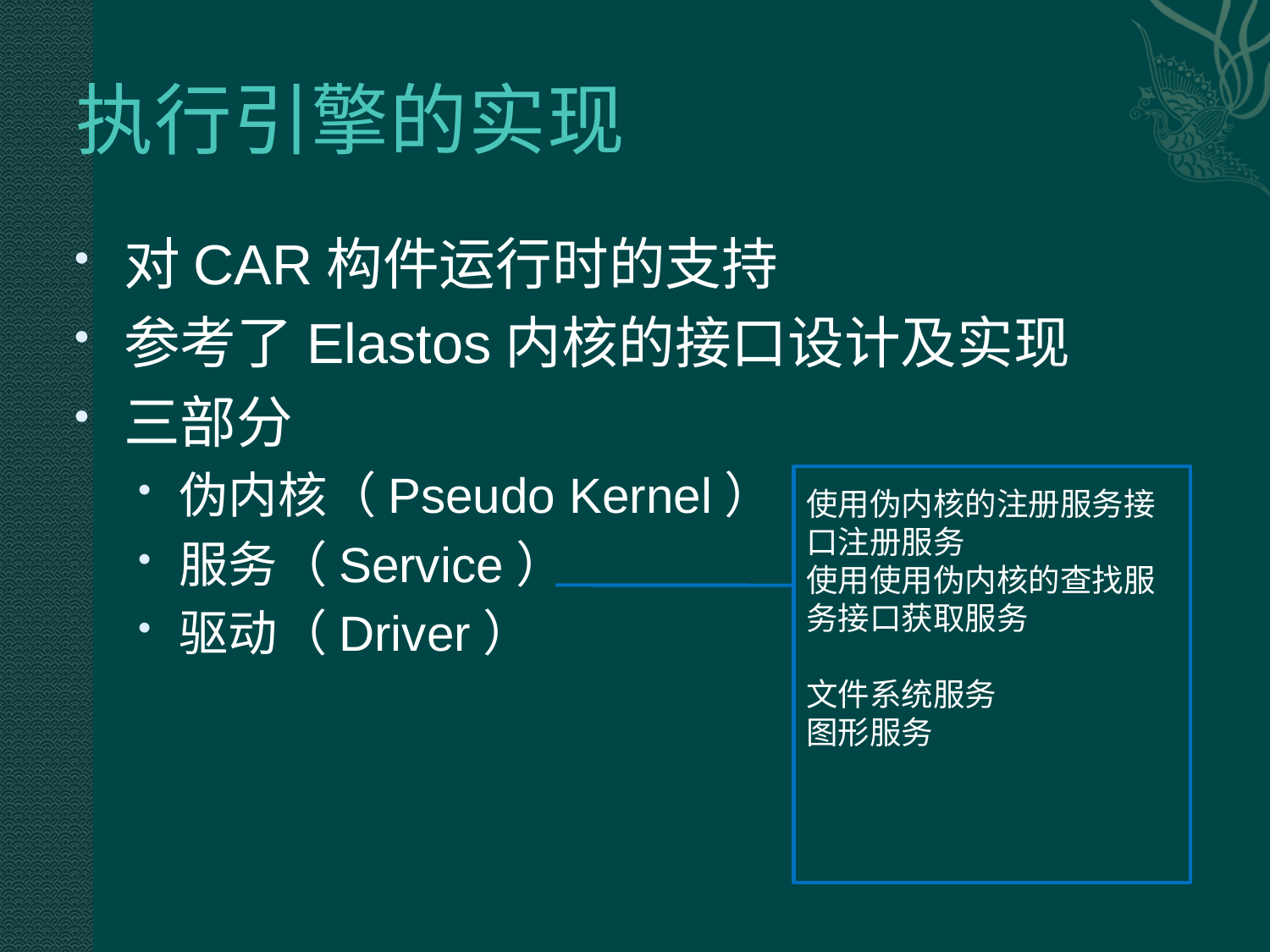

# 执行引擎的实现
对CAR构件运行时的支持
参考了Elastos内核的接口设计及实现
三部分
伪内核（Pseudo Kernel）
服务（Service）
驱动（Driver）
使用伪内核的注册服务接口注册服务
使用使用伪内核的查找服务接口获取服务

文件系统服务
图形服务